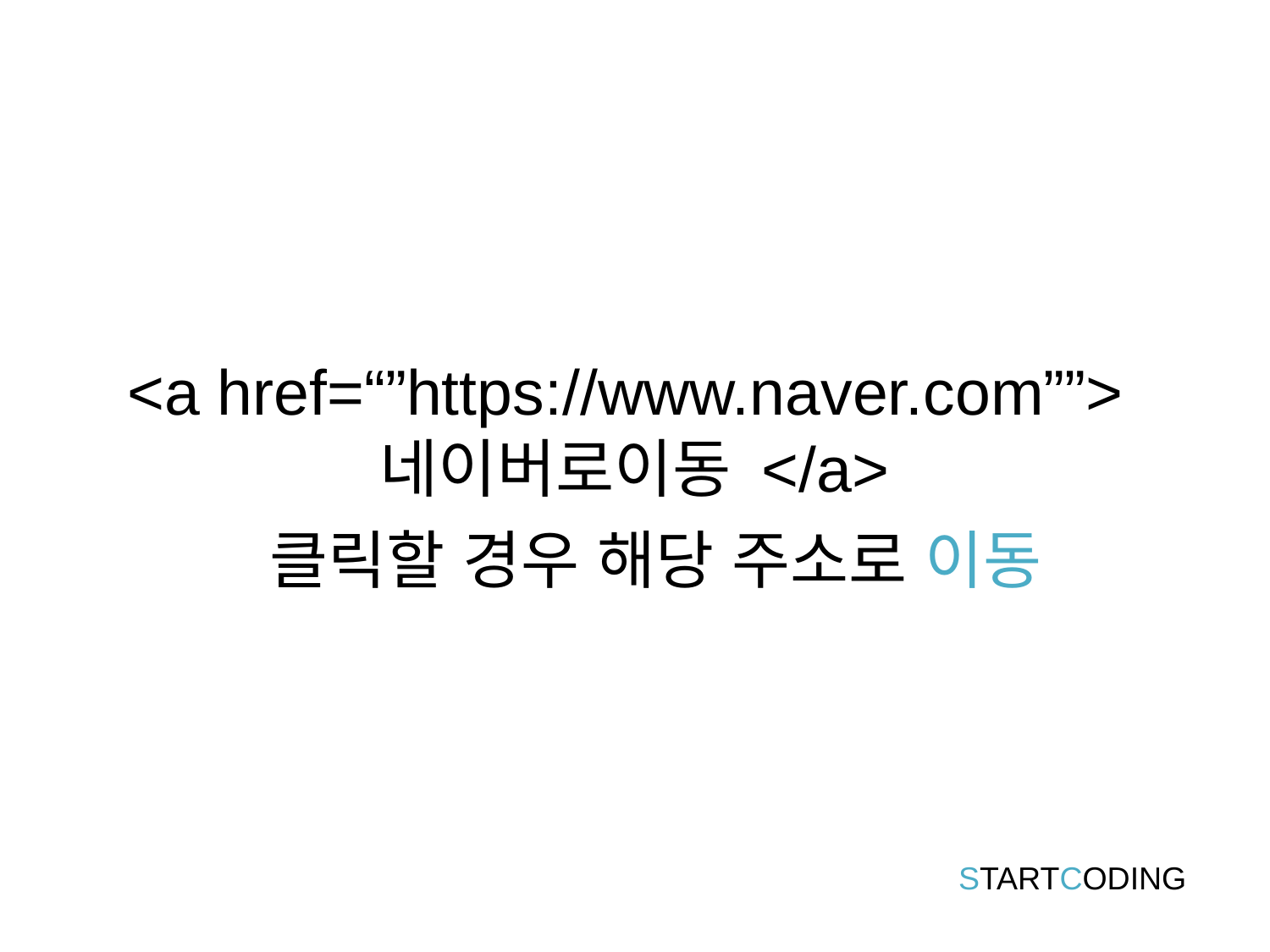

<a href=“”https://www.naver.com””>
네이버로이동 </a>
클릭할 경우 해당 주소로 이동
STARTCODING